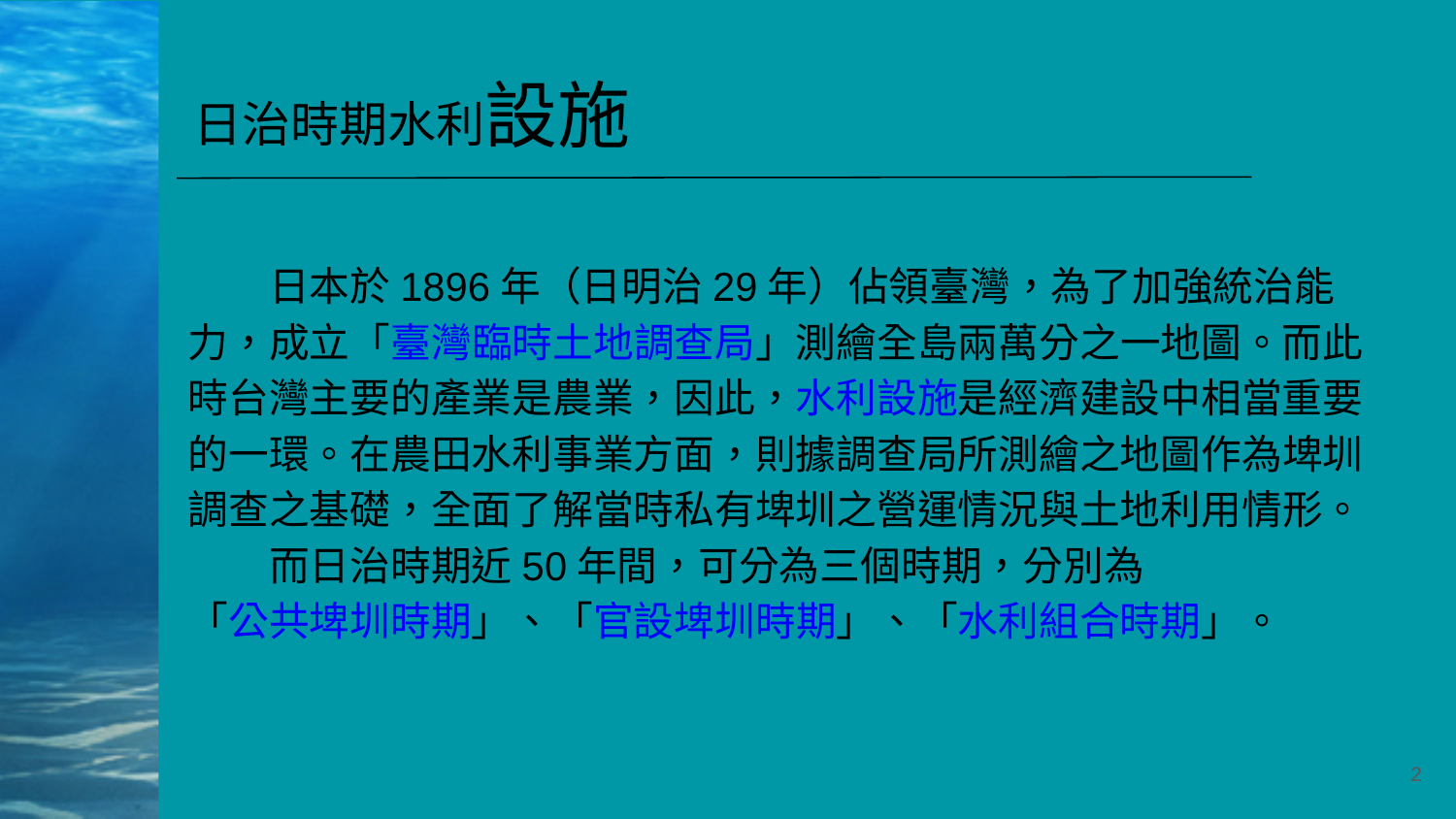

# 日治時期水利設施
　　日本於1896年（日明治29年）佔領臺灣，為了加強統治能力，成立「臺灣臨時土地調查局」測繪全島兩萬分之一地圖。而此時台灣主要的產業是農業，因此，水利設施是經濟建設中相當重要的一環。在農田水利事業方面，則據調查局所測繪之地圖作為埤圳調查之基礎，全面了解當時私有埤圳之營運情況與土地利用情形。
　　而日治時期近50年間，可分為三個時期，分別為
「公共埤圳時期」、「官設埤圳時期」、「水利組合時期」。